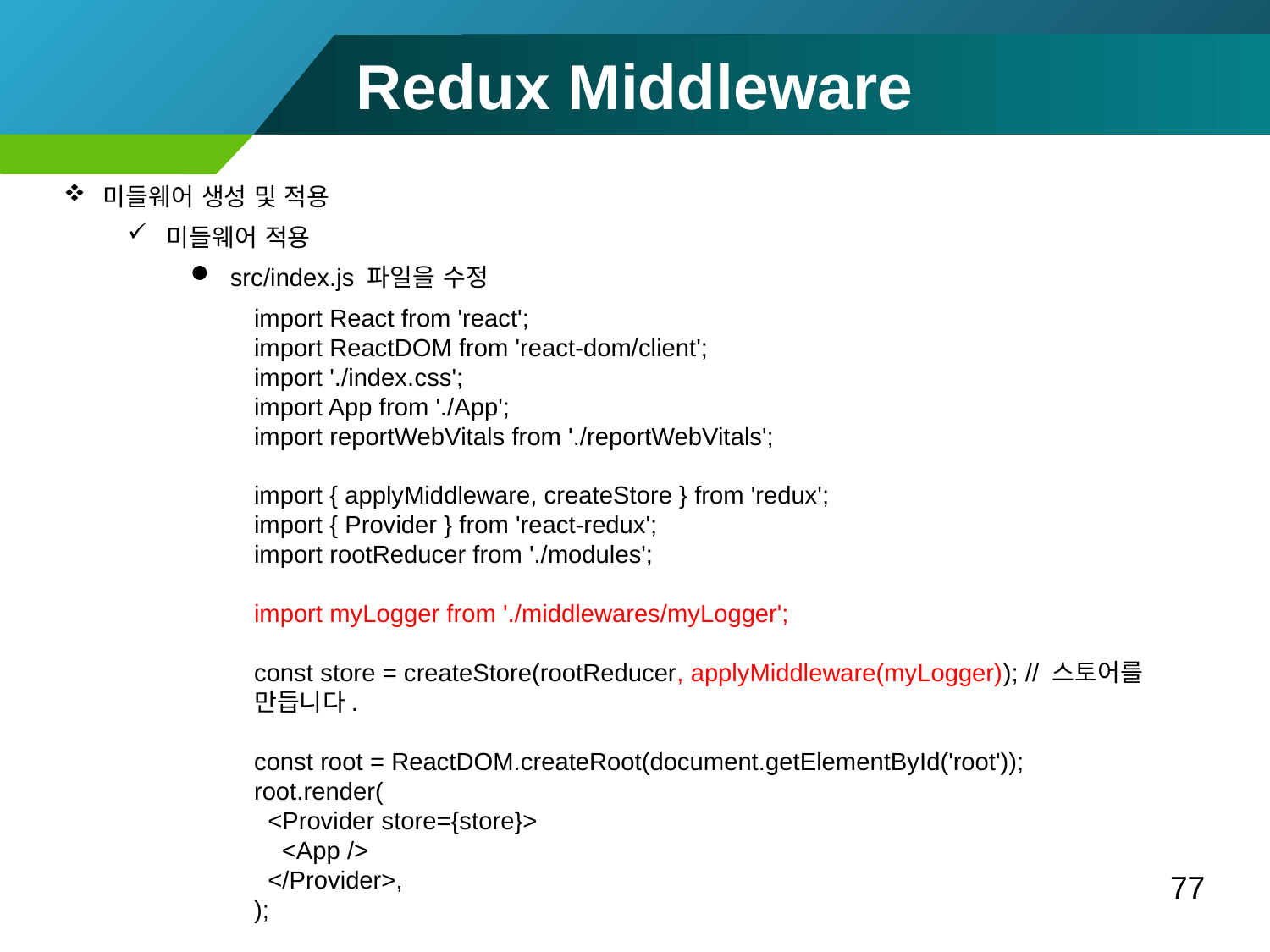

Redux Middleware
미들웨어 생성 및 적용
미들웨어 적용
src/index.js 파일을 수정
import React from 'react';
import ReactDOM from 'react-dom/client';
import './index.css';
import App from './App';
import reportWebVitals from './reportWebVitals';

import { applyMiddleware, createStore } from 'redux';
import { Provider } from 'react-redux';
import rootReducer from './modules';

import myLogger from './middlewares/myLogger';

const store = createStore(rootReducer, applyMiddleware(myLogger)); // 스토어를 만듭니다.

const root = ReactDOM.createRoot(document.getElementById('root'));
root.render(
  <Provider store={store}>
    <App />
  </Provider>,
);

77